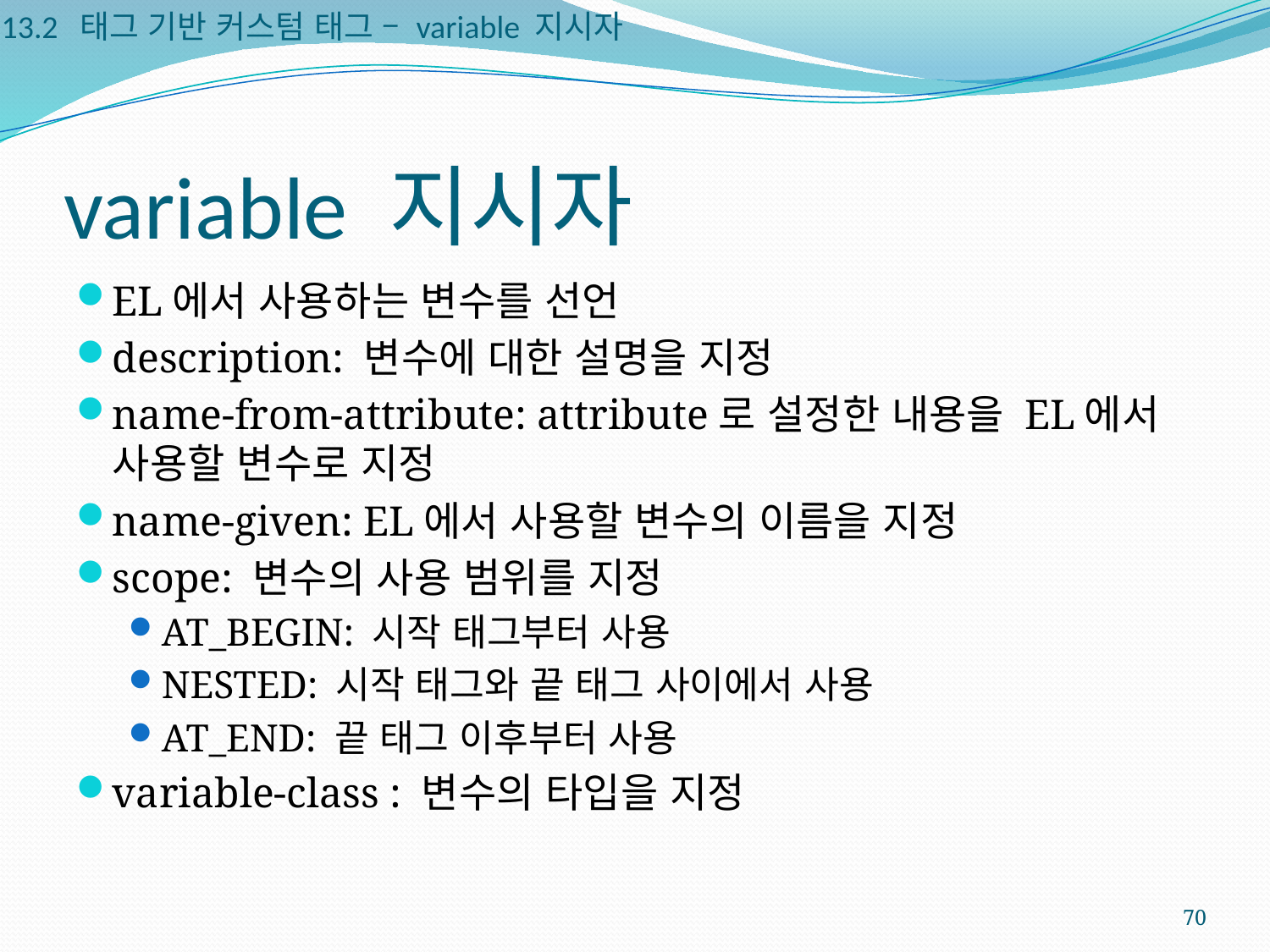

13.2  태그 기반 커스텀 태그 – variable 지시자
# variable 지시자
EL에서 사용하는 변수를 선언
description: 변수에 대한 설명을 지정
name-from-attribute: attribute로 설정한 내용을 EL에서 사용할 변수로 지정
name-given: EL에서 사용할 변수의 이름을 지정
scope: 변수의 사용 범위를 지정
AT_BEGIN: 시작 태그부터 사용
NESTED: 시작 태그와 끝 태그 사이에서 사용
AT_END: 끝 태그 이후부터 사용
variable-class : 변수의 타입을 지정
70